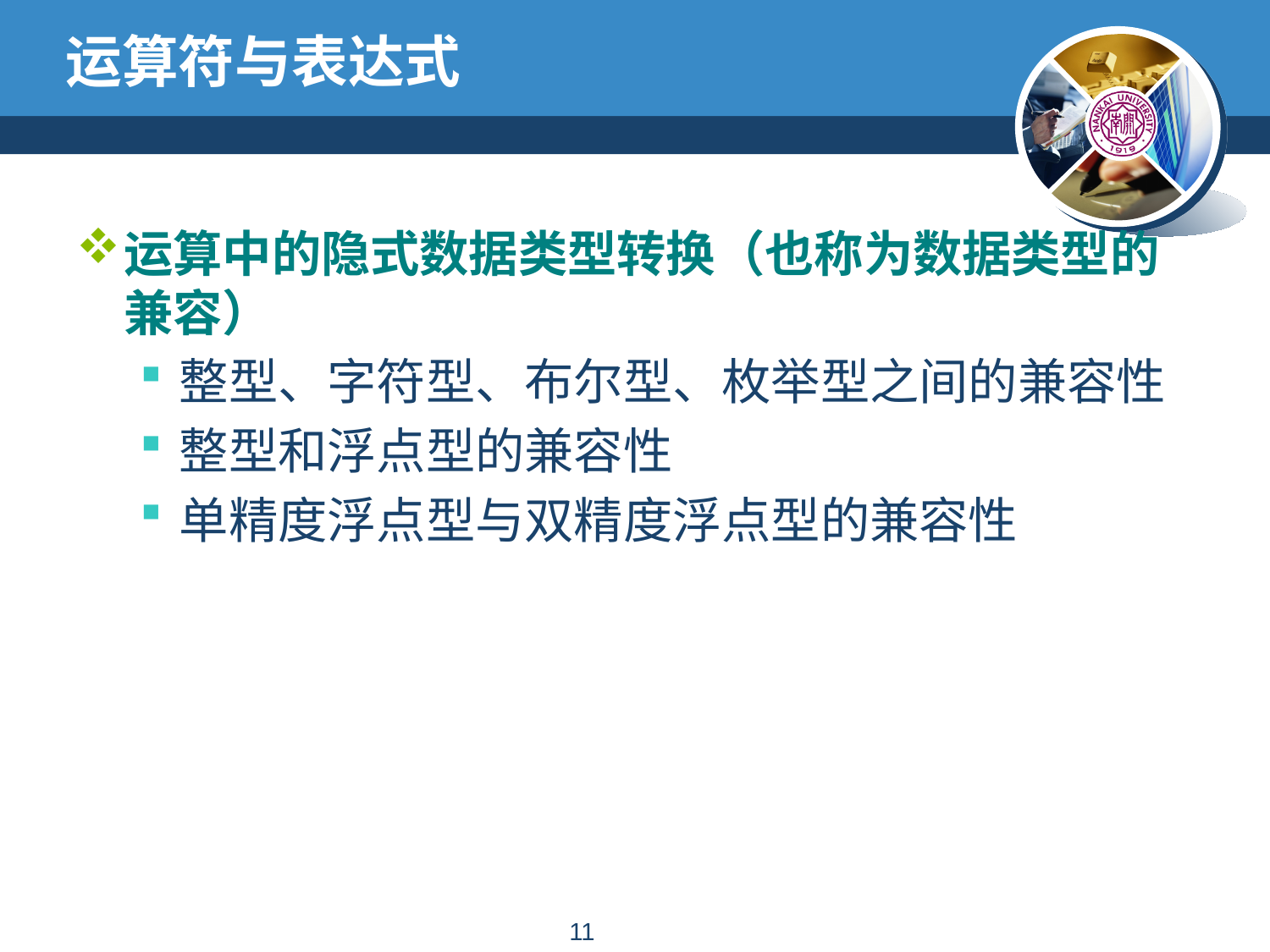

# 运算符与表达式
运算中的隐式数据类型转换（也称为数据类型的兼容）
整型、字符型、布尔型、枚举型之间的兼容性
整型和浮点型的兼容性
单精度浮点型与双精度浮点型的兼容性

11